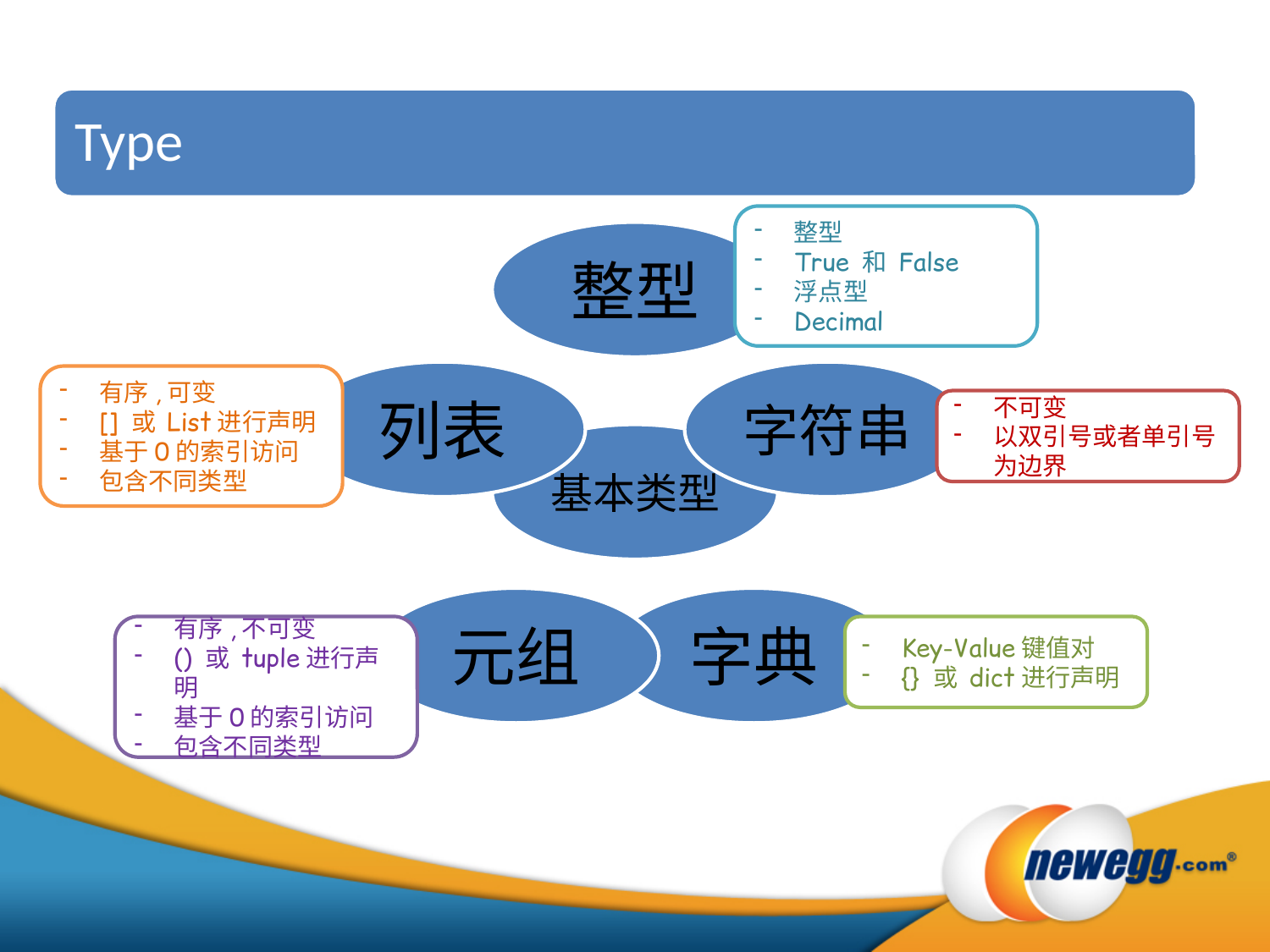

Type
整型
True 和 False
浮点型
Decimal
基本类型
整型
字符串
字典
元组
列表
有序,可变
[] 或 List进行声明
基于0的索引访问
包含不同类型
不可变
以双引号或者单引号为边界
有序,不可变
() 或 tuple进行声明
基于0的索引访问
包含不同类型
Key-Value键值对
{} 或 dict进行声明